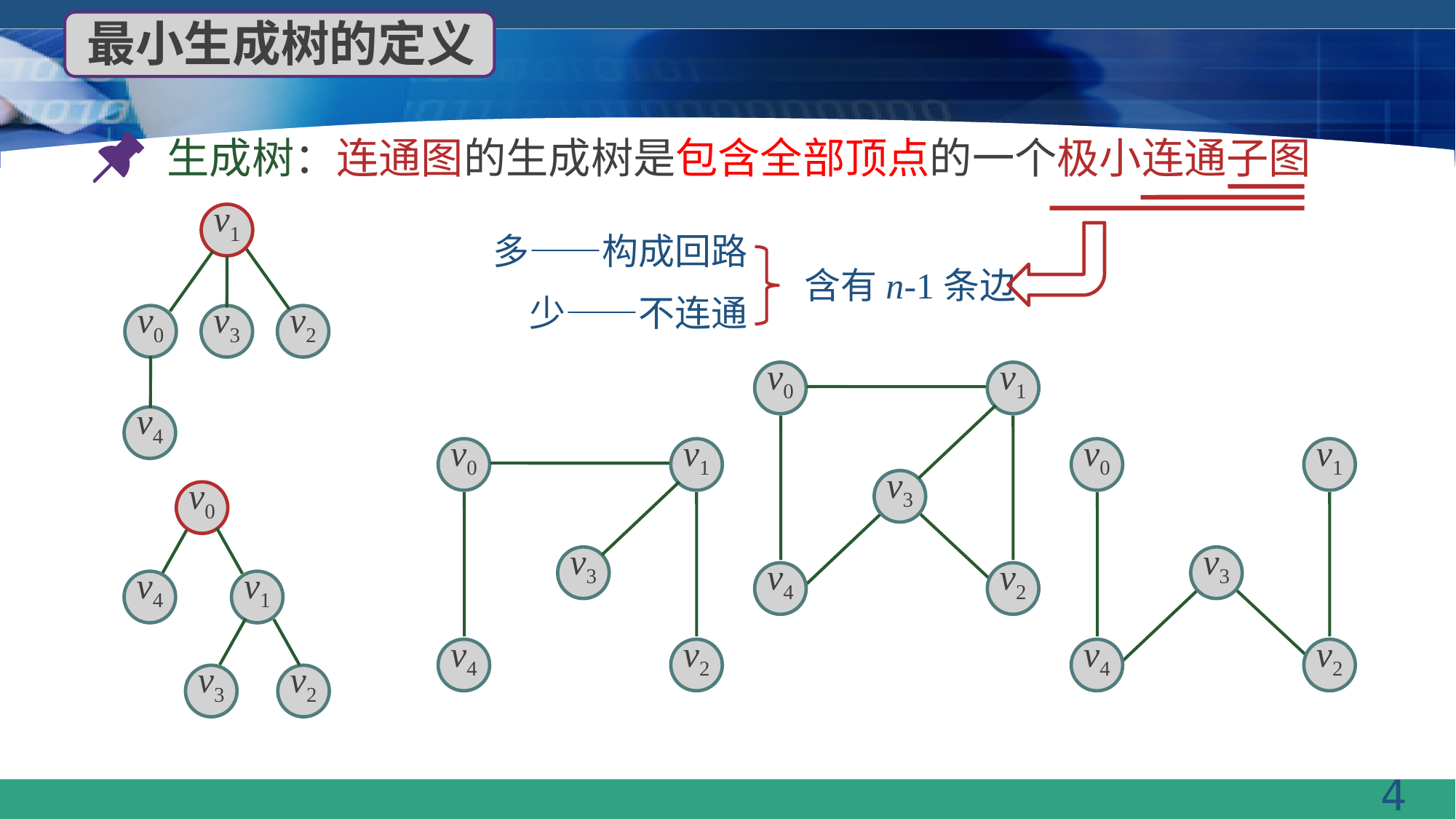

最小生成树的定义

#
生成树：连通图的生成树是包含全部顶点的一个极小连通子图

v1

v0
v3
v2

v4

含有n-1条边
多——构成回路
少——不连通

v0
v1

v3

v4
v2
v0
v1

v3
v4
v2
v0
v1

v3

v4
v2
v0

v4
v1

v3
v2